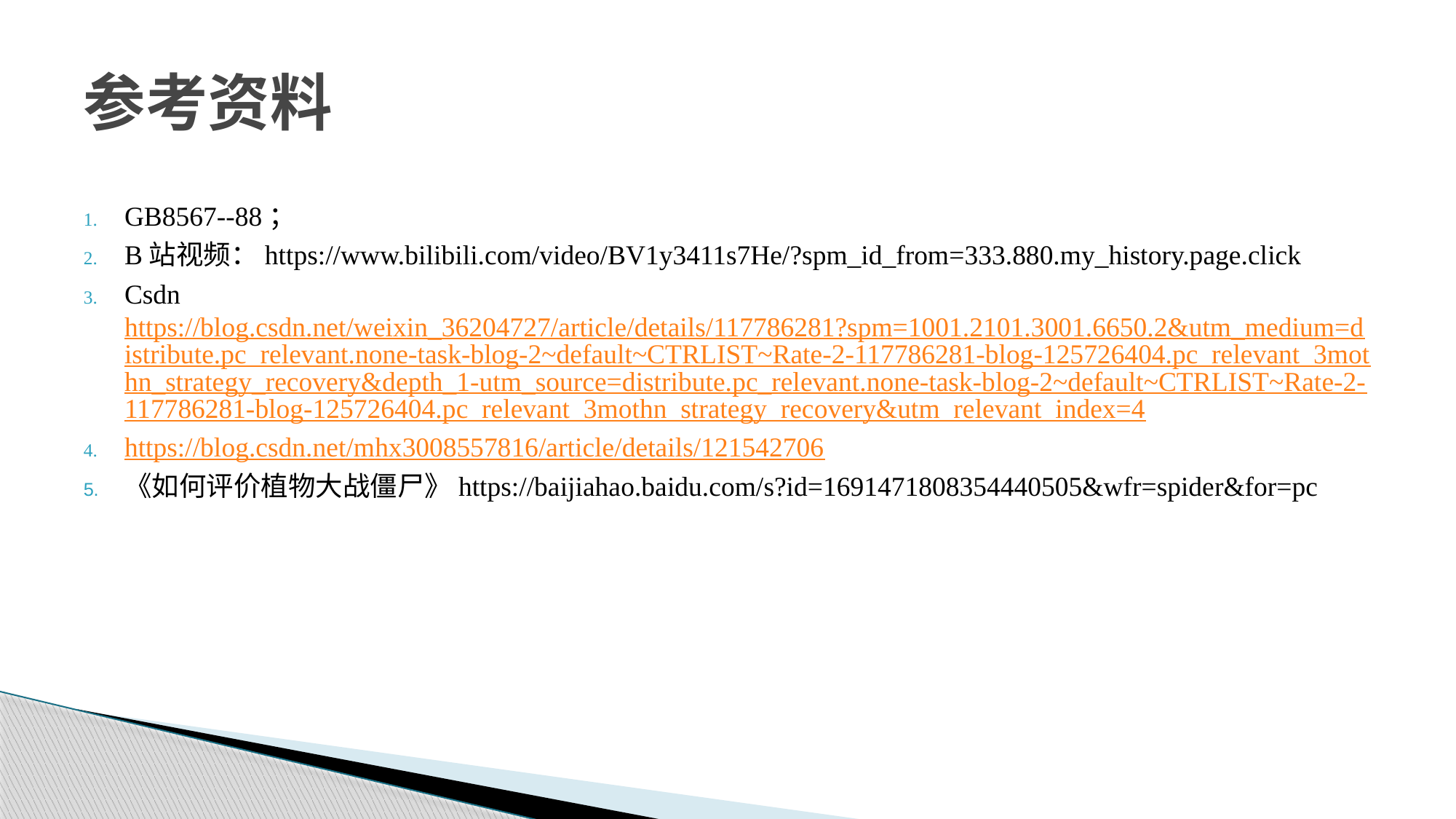

# 参考资料
GB8567--88；
B站视频：https://www.bilibili.com/video/BV1y3411s7He/?spm_id_from=333.880.my_history.page.click
Csdn https://blog.csdn.net/weixin_36204727/article/details/117786281?spm=1001.2101.3001.6650.2&utm_medium=distribute.pc_relevant.none-task-blog-2~default~CTRLIST~Rate-2-117786281-blog-125726404.pc_relevant_3mothn_strategy_recovery&depth_1-utm_source=distribute.pc_relevant.none-task-blog-2~default~CTRLIST~Rate-2-117786281-blog-125726404.pc_relevant_3mothn_strategy_recovery&utm_relevant_index=4
https://blog.csdn.net/mhx3008557816/article/details/121542706
《如何评价植物大战僵尸》https://baijiahao.baidu.com/s?id=1691471808354440505&wfr=spider&for=pc